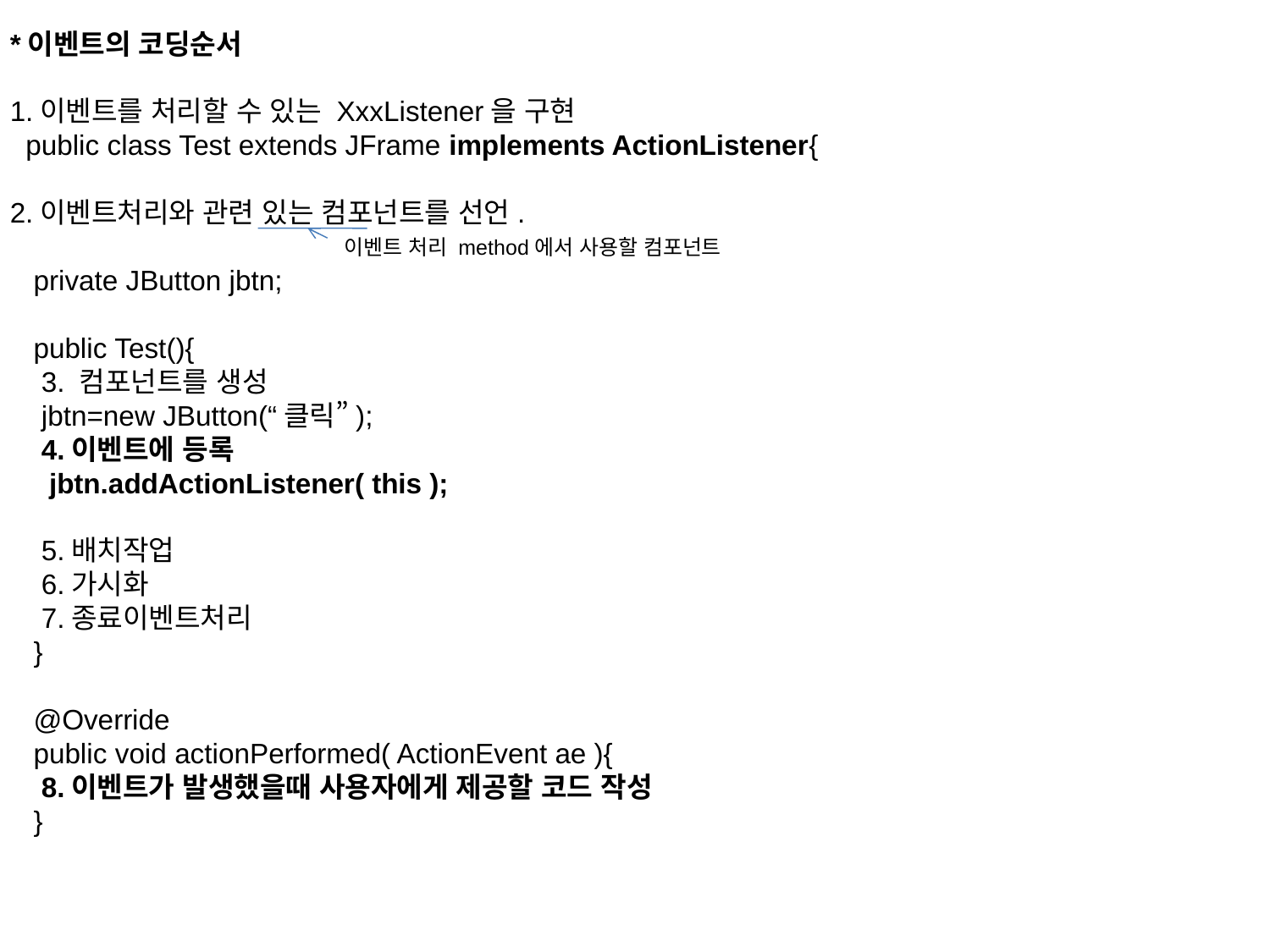

*이벤트의 코딩순서

1.이벤트를 처리할 수 있는 XxxListener을 구현
  public class Test extends JFrame implements ActionListener{

2.이벤트처리와 관련 있는 컴포넌트를 선언.

   private JButton jbtn;

   public Test(){
    3. 컴포넌트를 생성
    jbtn=new JButton(“클릭”);
    4.이벤트에 등록
     jbtn.addActionListener( this );

    5.배치작업
    6.가시화
    7.종료이벤트처리
   }

   @Override
   public void actionPerformed( ActionEvent ae ){
    8.이벤트가 발생했을때 사용자에게 제공할 코드 작성
   }
이벤트 처리 method에서 사용할 컴포넌트